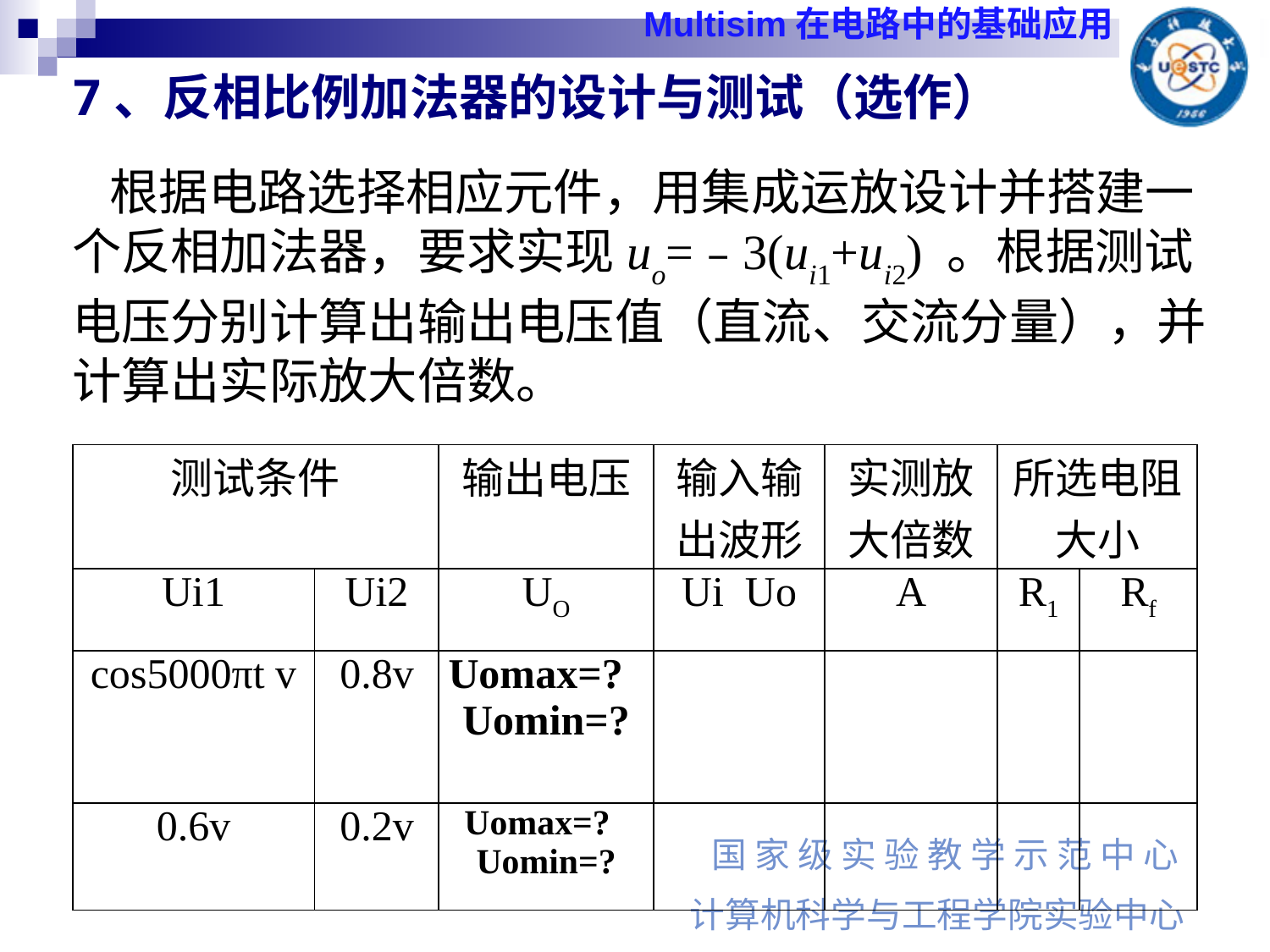

7、反相比例加法器的设计与测试（选作）
根据电路选择相应元件，用集成运放设计并搭建一个反相加法器，要求实现uo=﹣3(ui1+ui2) 。根据测试电压分别计算出输出电压值（直流、交流分量），并计算出实际放大倍数。

| 测试条件 |  | 输出电压 | 输入输出波形 | 实测放大倍数 | 所选电阻大小 |  |
| --- | --- | --- | --- | --- | --- | --- |
| Ui1 | Ui2 | UO | Ui Uo | A | R1 | Rf |
| cos5000πt v | 0.8v | Uomax=? Uomin=? |  |  |  |  |
| 0.6v | 0.2v | Uomax=? Uomin=? |  |  |  |  |
41